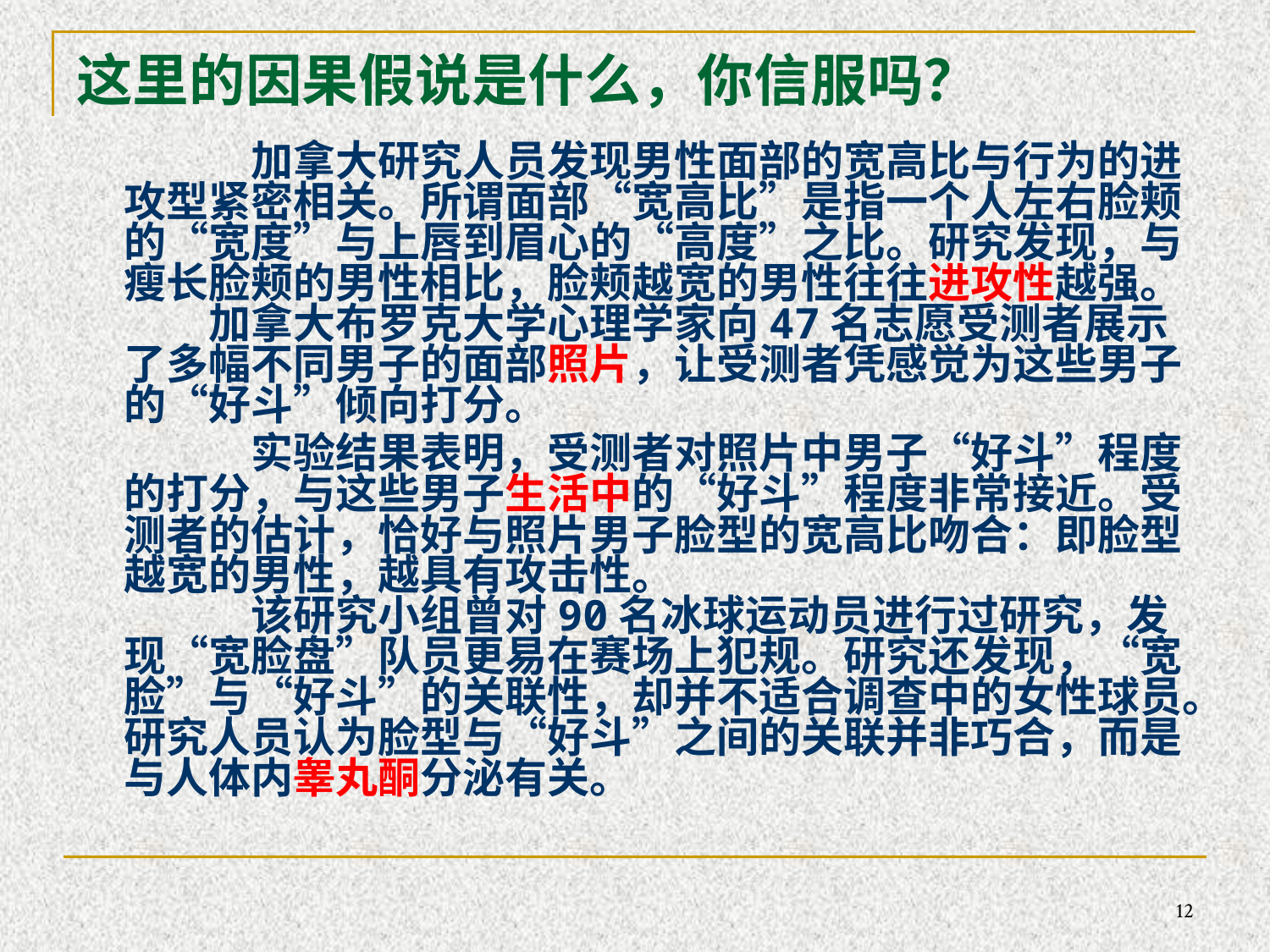

# 这里的因果假说是什么，你信服吗？
		加拿大研究人员发现男性面部的宽高比与行为的进攻型紧密相关。所谓面部“宽高比”是指一个人左右脸颊的“宽度”与上唇到眉心的“高度”之比。研究发现，与瘦长脸颊的男性相比，脸颊越宽的男性往往进攻性越强。
　　加拿大布罗克大学心理学家向47名志愿受测者展示了多幅不同男子的面部照片，让受测者凭感觉为这些男子的“好斗”倾向打分。
		实验结果表明，受测者对照片中男子“好斗”程度的打分，与这些男子生活中的“好斗”程度非常接近。受测者的估计，恰好与照片男子脸型的宽高比吻合：即脸型越宽的男性，越具有攻击性。
	该研究小组曾对90名冰球运动员进行过研究，发现“宽脸盘”队员更易在赛场上犯规。研究还发现，“宽脸”与“好斗”的关联性，却并不适合调查中的女性球员。研究人员认为脸型与“好斗”之间的关联并非巧合，而是与人体内睾丸酮分泌有关。
12